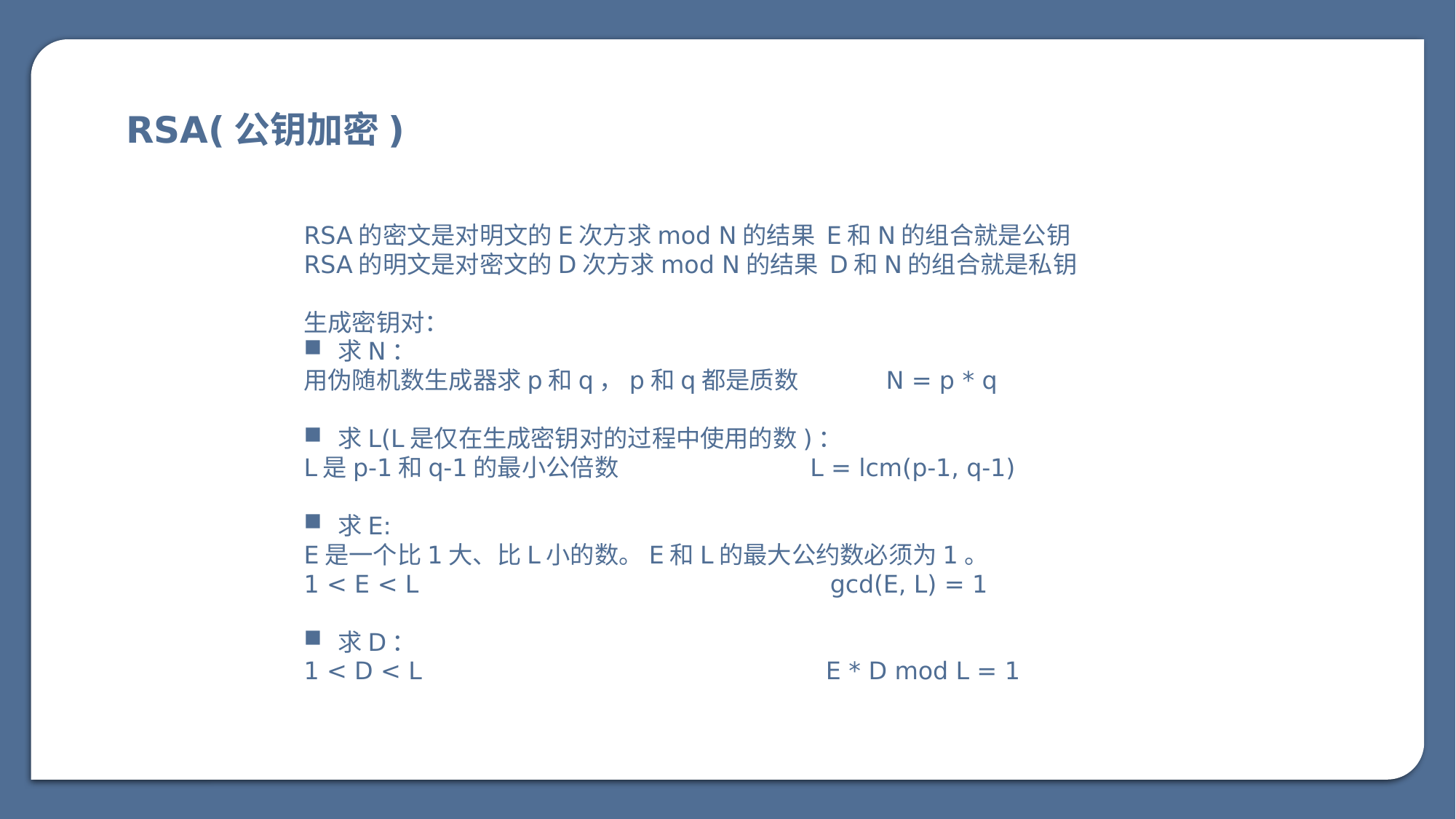

RSA(公钥加密)
RSA的密文是对明文的E次方求mod N的结果 E和N的组合就是公钥
RSA的明文是对密文的D次方求mod N的结果 D和N的组合就是私钥

生成密钥对：
求N：
用伪随机数生成器求p和q，p和q都是质数               N = p * q

求L(L是仅在生成密钥对的过程中使用的数)：
L是p-1和q-1的最小公倍数                                  L = lcm(p-1, q-1)

求E:
E是一个比1大、比L小的数。E和L的最大公约数必须为1。
1 < E < L                                                      gcd(E, L) = 1

求D：
1 < D < L                                                     E * D mod L = 1